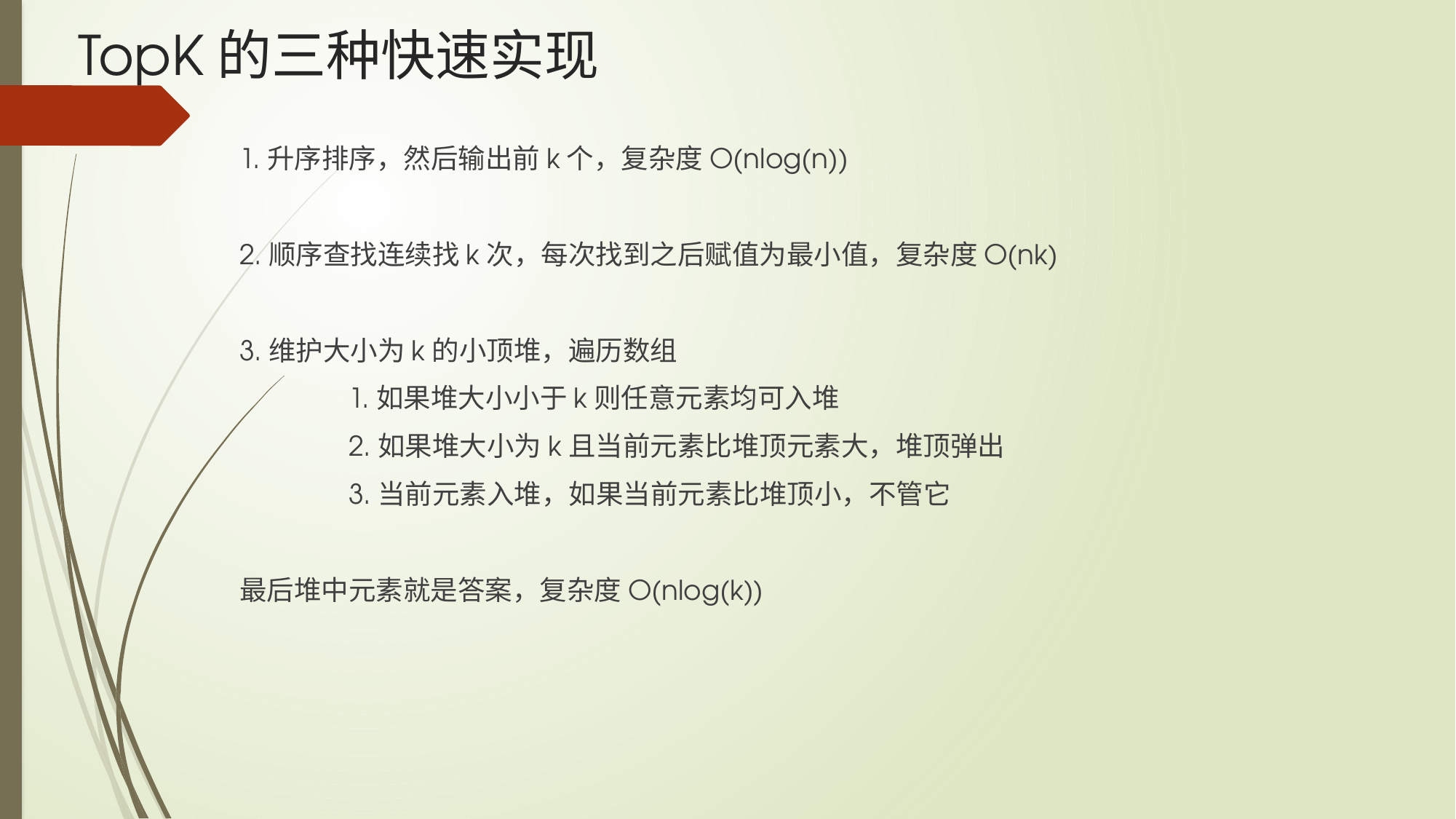

# TopK的三种快速实现
1.升序排序，然后输出前k个，复杂度O(nlog(n))

2.顺序查找连续找k次，每次找到之后赋值为最小值，复杂度O(nk)

3.维护大小为k的小顶堆，遍历数组
	1.如果堆大小小于k则任意元素均可入堆
	2.如果堆大小为k且当前元素比堆顶元素大，堆顶弹出
	3.当前元素入堆，如果当前元素比堆顶小，不管它

最后堆中元素就是答案，复杂度O(nlog(k))